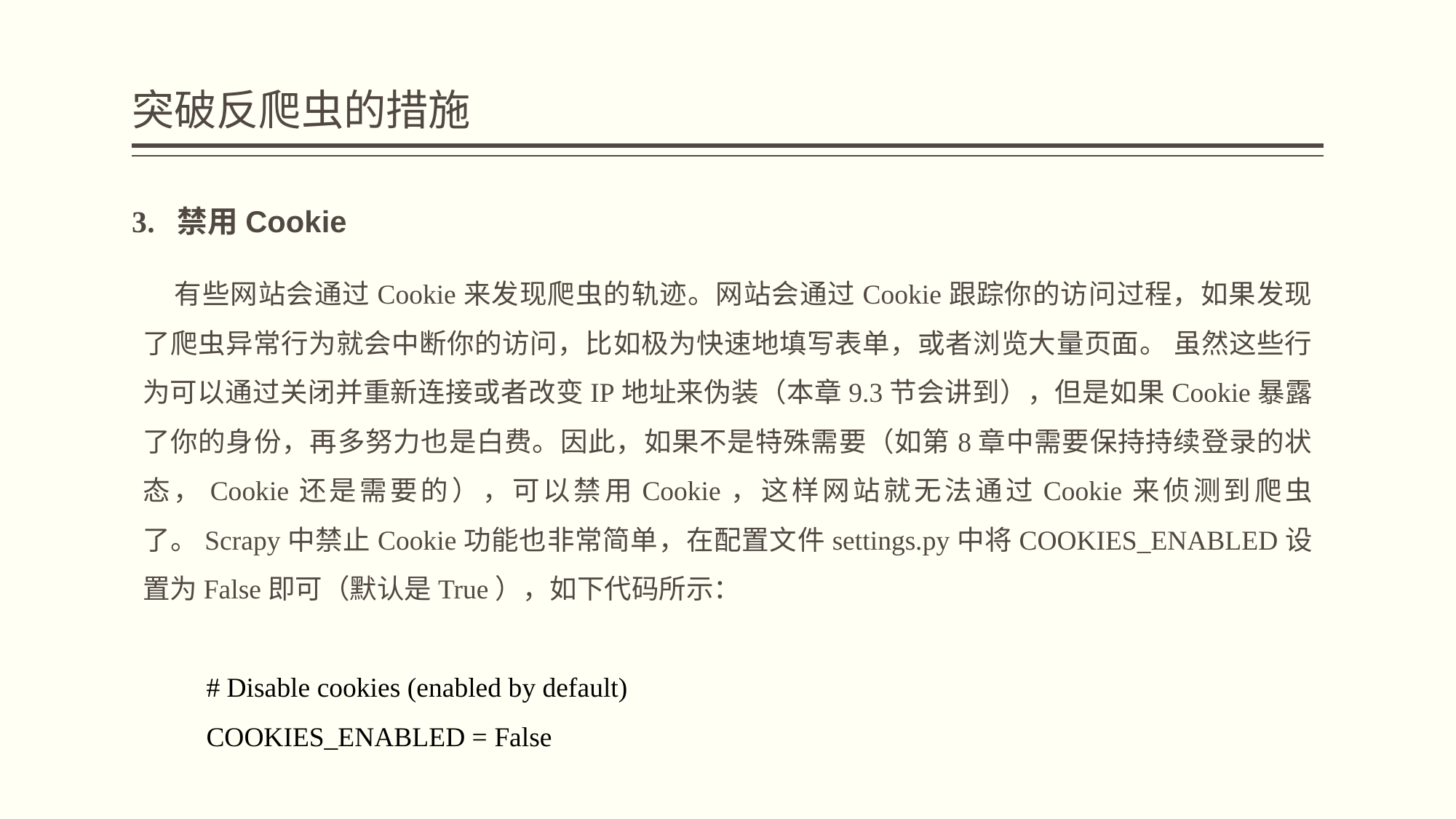

# 突破反爬虫的措施
3.  禁用Cookie

有些网站会通过Cookie来发现爬虫的轨迹。网站会通过Cookie跟踪你的访问过程，如果发现了爬虫异常行为就会中断你的访问，比如极为快速地填写表单，或者浏览大量页面。 虽然这些行为可以通过关闭并重新连接或者改变IP地址来伪装（本章9.3节会讲到），但是如果Cookie暴露了你的身份，再多努力也是白费。因此，如果不是特殊需要（如第8章中需要保持持续登录的状态，Cookie还是需要的），可以禁用Cookie，这样网站就无法通过Cookie来侦测到爬虫了。Scrapy中禁止Cookie功能也非常简单，在配置文件settings.py中将COOKIES_ENABLED设置为False即可（默认是True），如下代码所示：

# Disable cookies (enabled by default)
COOKIES_ENABLED = False